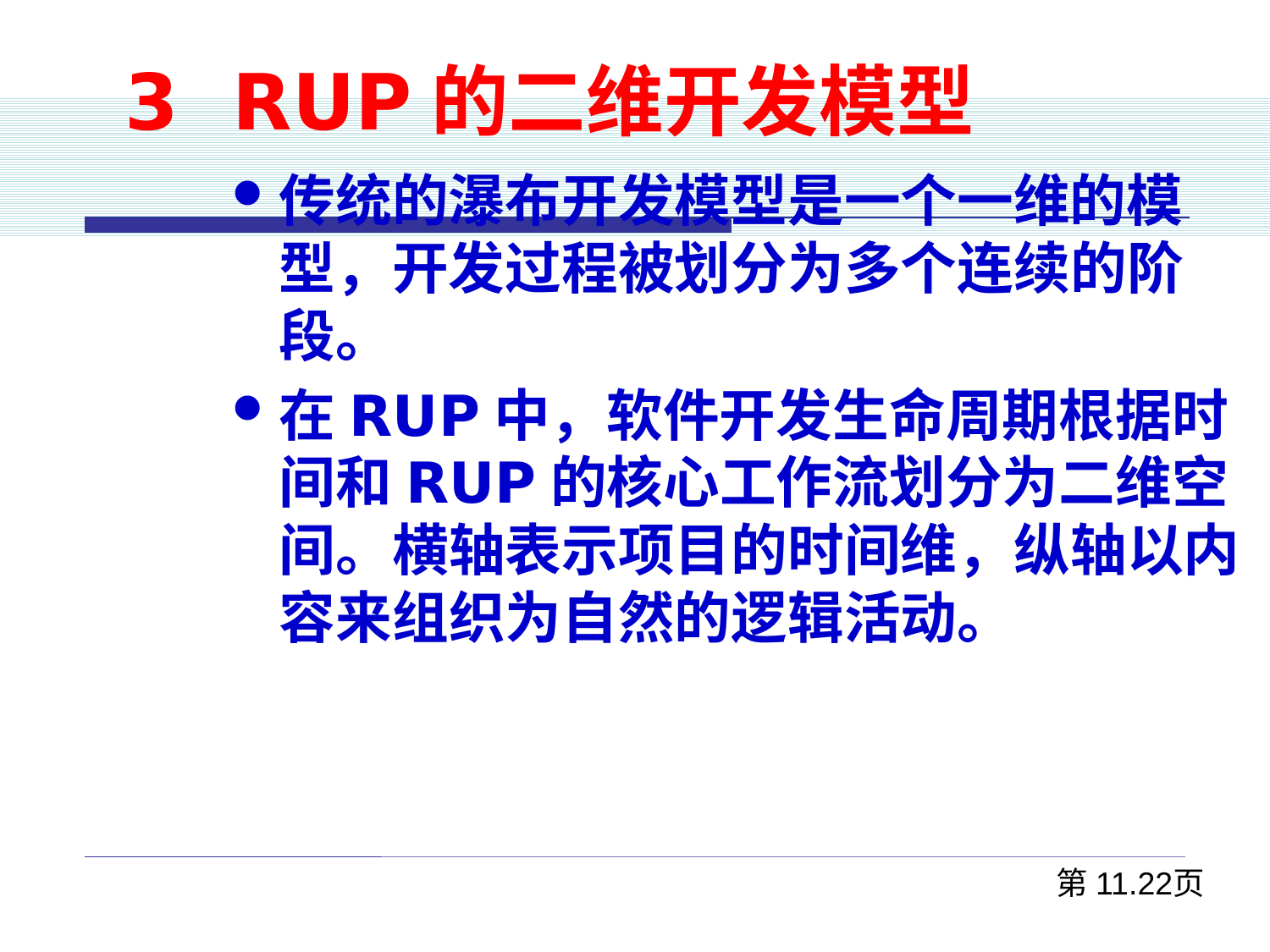

3  RUP的二维开发模型
传统的瀑布开发模型是一个一维的模型，开发过程被划分为多个连续的阶段。
在RUP中，软件开发生命周期根据时间和RUP的核心工作流划分为二维空间。横轴表示项目的时间维，纵轴以内容来组织为自然的逻辑活动。
第11.22页